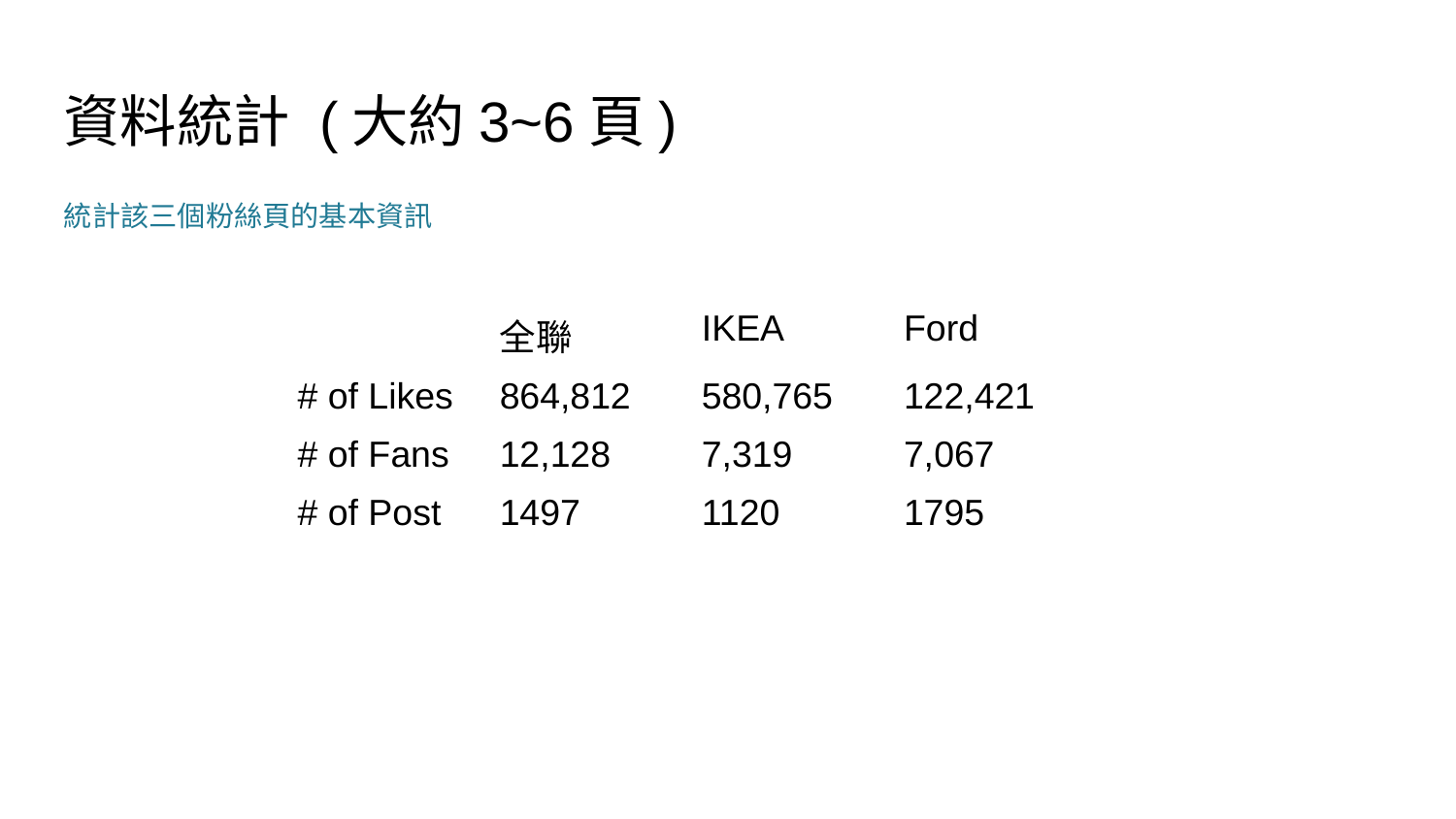

資料統計 (大約3~6頁)
統計該三個粉絲頁的基本資訊

|  | 全聯 | IKEA | Ford |
| --- | --- | --- | --- |
| # of Likes | 864,812 | 580,765 | 122,421 |
| # of Fans | 12,128 | 7,319 | 7,067 |
| # of Post | 1497 | 1120 | 1795 |